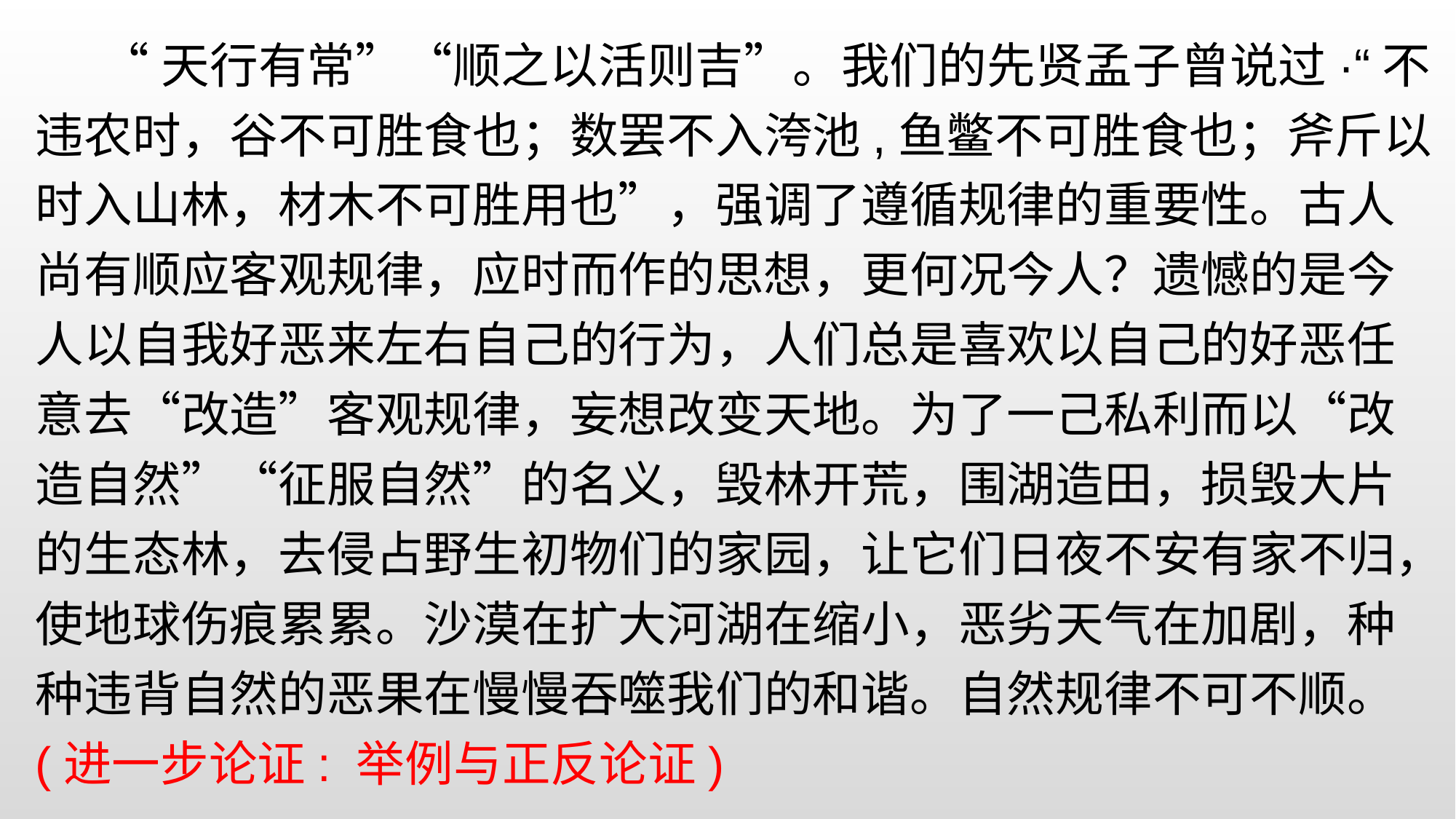

“天行有常”“顺之以活则吉”。我们的先贤孟子曾说过·“不违农时，谷不可胜食也；数罢不入洿池,鱼鳖不可胜食也；斧斤以时入山林，材木不可胜用也”，强调了遵循规律的重要性。古人尚有顺应客观规律，应时而作的思想，更何况今人？遗憾的是今人以自我好恶来左右自己的行为，人们总是喜欢以自己的好恶任意去“改造”客观规律，妄想改变天地。为了一己私利而以“改造自然”“征服自然”的名义，毁林开荒，围湖造田，损毁大片的生态林，去侵占野生初物们的家园，让它们日夜不安有家不归，使地球伤痕累累。沙漠在扩大河湖在缩小，恶劣天气在加剧，种种违背自然的恶果在慢慢吞噬我们的和谐。自然规律不可不顺。(进一步论证: 举例与正反论证)